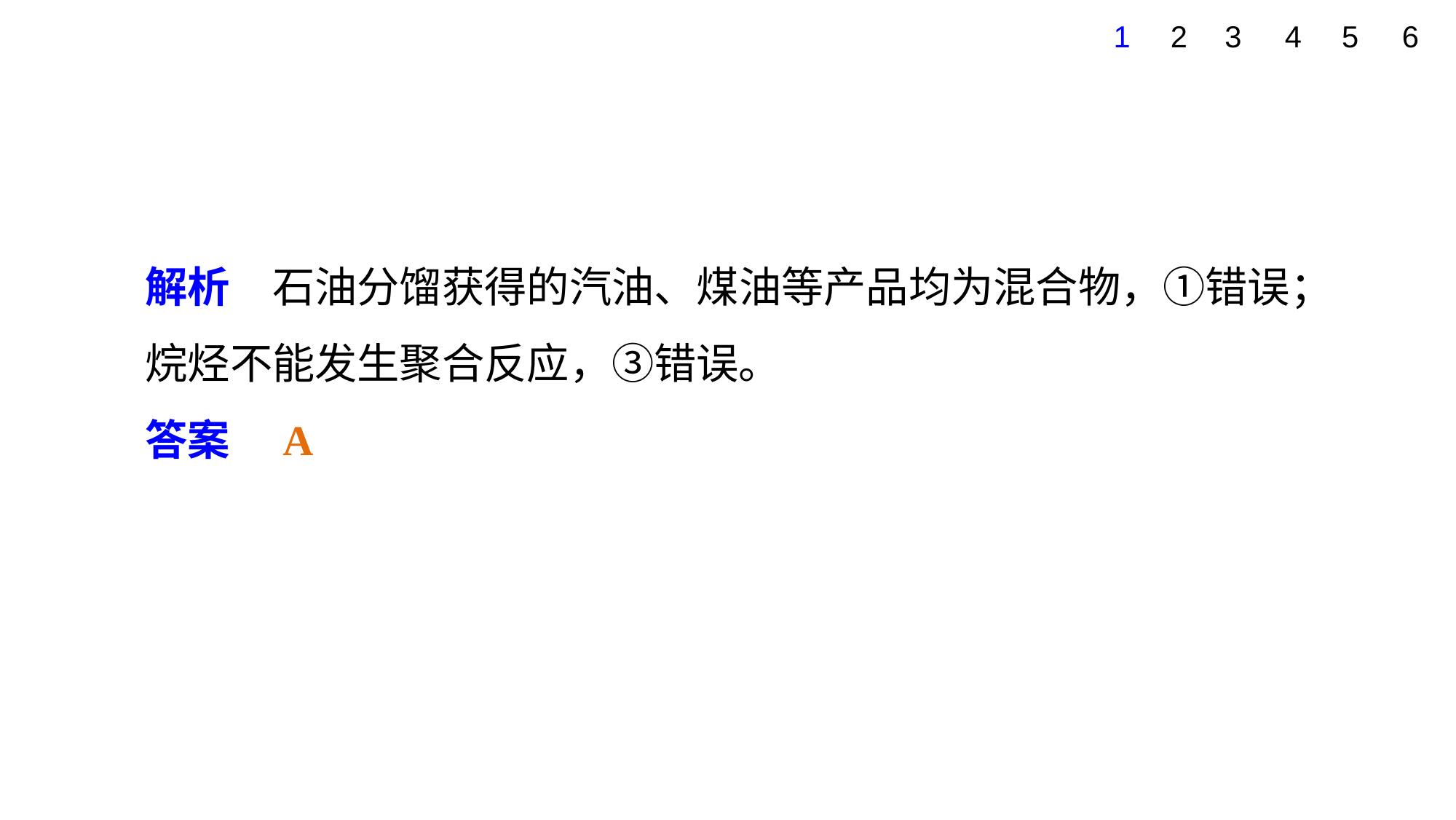

1
2
3
4
5
6
解析　石油分馏获得的汽油、煤油等产品均为混合物，①错误；
烷烃不能发生聚合反应，③错误。
答案　A